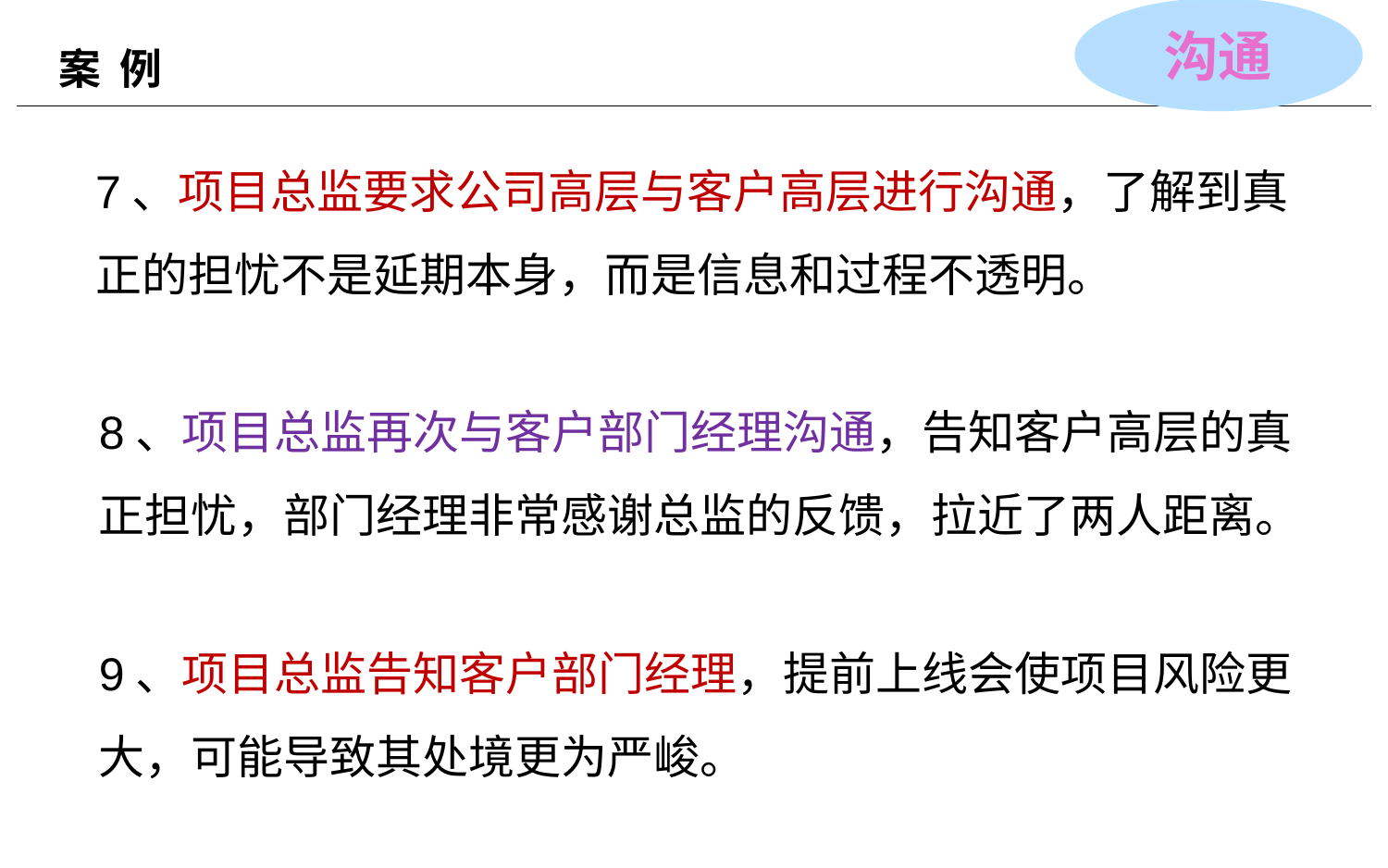

沟通
# 案  例
7、项目总监要求公司高层与客户高层进行沟通，了解到真正的担忧不是延期本身，而是信息和过程不透明。
8、项目总监再次与客户部门经理沟通，告知客户高层的真正担忧，部门经理非常感谢总监的反馈，拉近了两人距离。
9、项目总监告知客户部门经理，提前上线会使项目风险更大，可能导致其处境更为严峻。